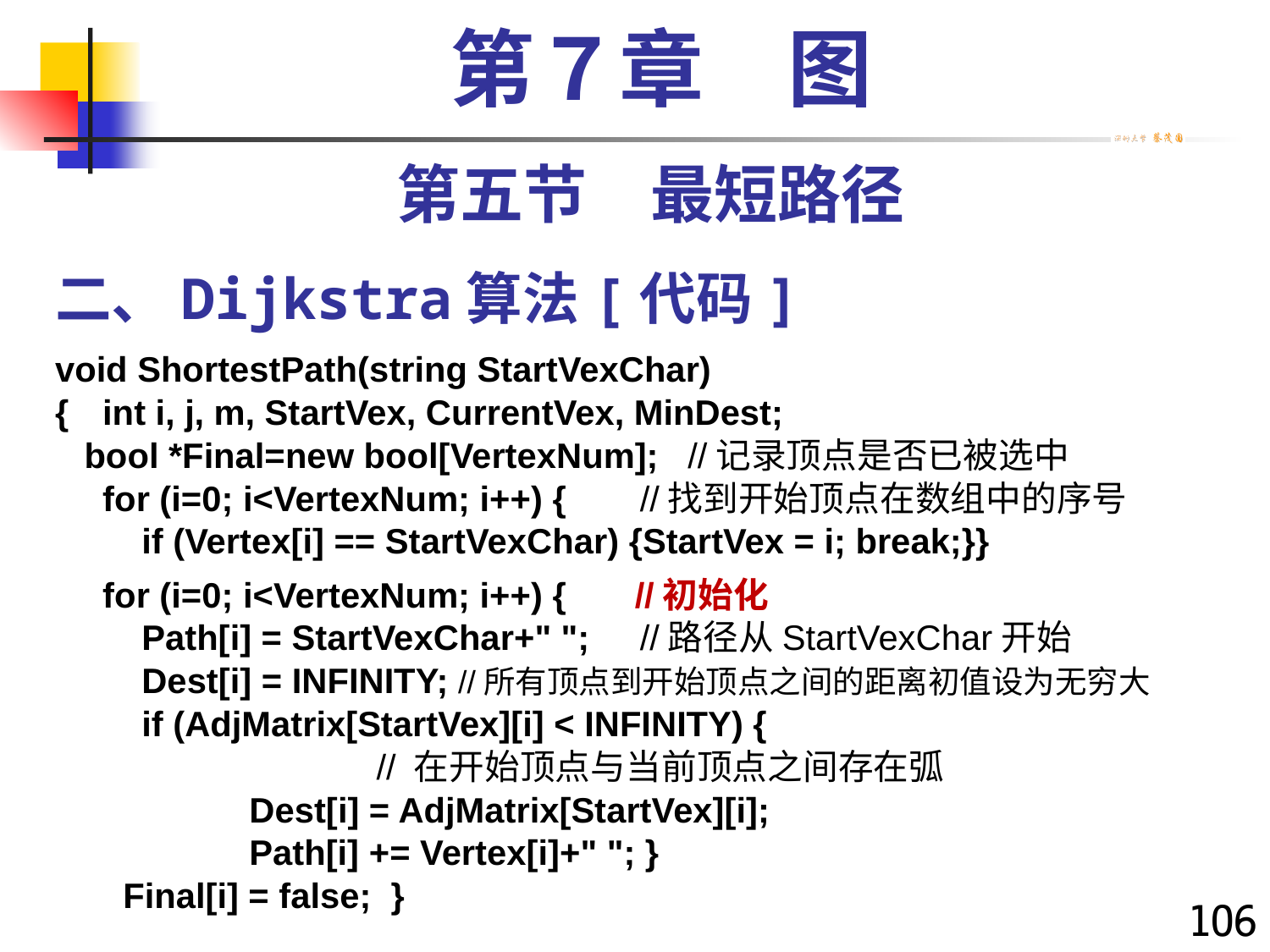

第７章　图
第五节　最短路径
# 二、Dijkstra算法[代码]
void ShortestPath(string StartVexChar)
{	int i, j, m, StartVex, CurrentVex, MinDest;
   bool *Final=new bool[VertexNum];   //记录顶点是否已被选中
	for (i=0; i<VertexNum; i++) {	   //找到开始顶点在数组中的序号
	    if (Vertex[i] == StartVexChar) {StartVex = i; break;}}
	for (i=0; i<VertexNum; i++) {       //初始化
	    Path[i] = StartVexChar+" ";	   //路径从StartVexChar开始
	    Dest[i] = INFINITY; //所有顶点到开始顶点之间的距离初值设为无穷大
	    if (AdjMatrix[StartVex][i] < INFINITY) {
                                 // 在开始顶点与当前顶点之间存在弧
		  Dest[i] = AdjMatrix[StartVex][i];
		  Path[i] += Vertex[i]+" "; }
       Final[i] = false;  }
106